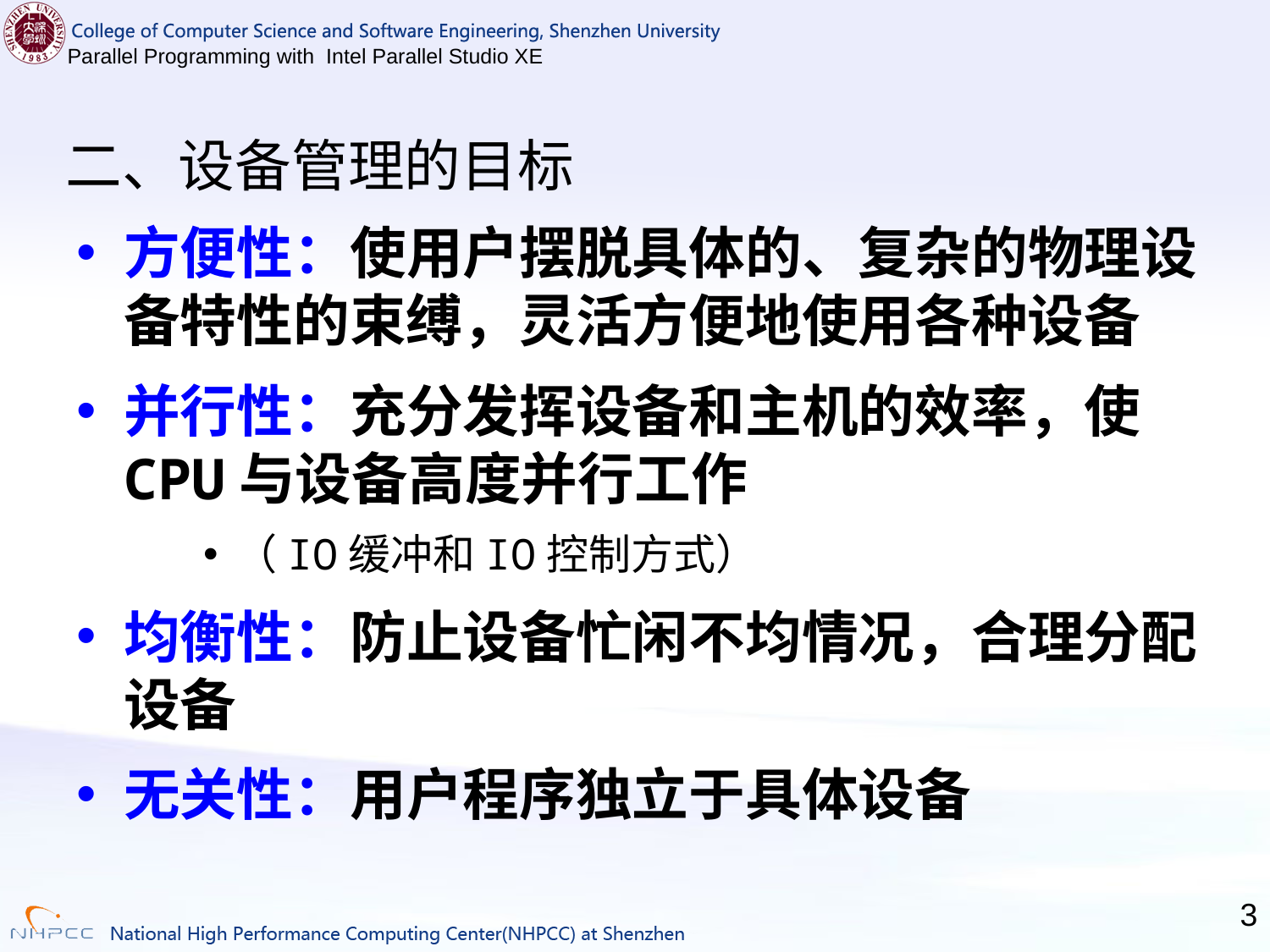

# 二、设备管理的目标
方便性：使用户摆脱具体的、复杂的物理设备特性的束缚，灵活方便地使用各种设备
并行性：充分发挥设备和主机的效率，使CPU与设备高度并行工作
（IO缓冲和IO控制方式）
均衡性：防止设备忙闲不均情况，合理分配设备
无关性：用户程序独立于具体设备
3